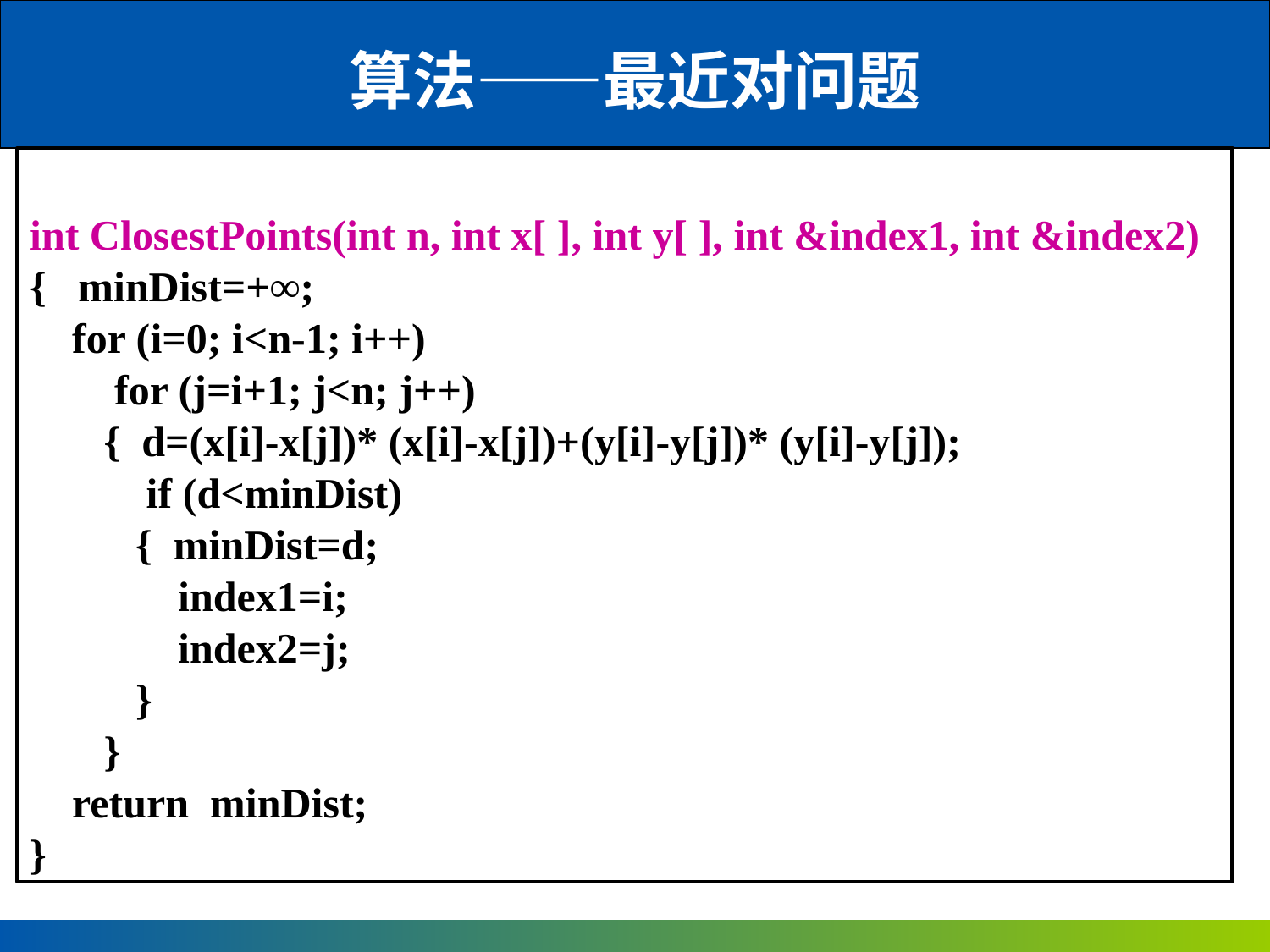

算法——最近对问题

int ClosestPoints(int n, int x[ ], int y[ ], int &index1, int &index2)
{   minDist=+∞;
    for (i=0; i<n-1; i++)
        for (j=i+1; j<n; j++)
       {  d=(x[i]-x[j])* (x[i]-x[j])+(y[i]-y[j])* (y[i]-y[j]);
           if (d<minDist)
          {  minDist=d;
              index1=i;
              index2=j;
          }
       }
    return  minDist;
}